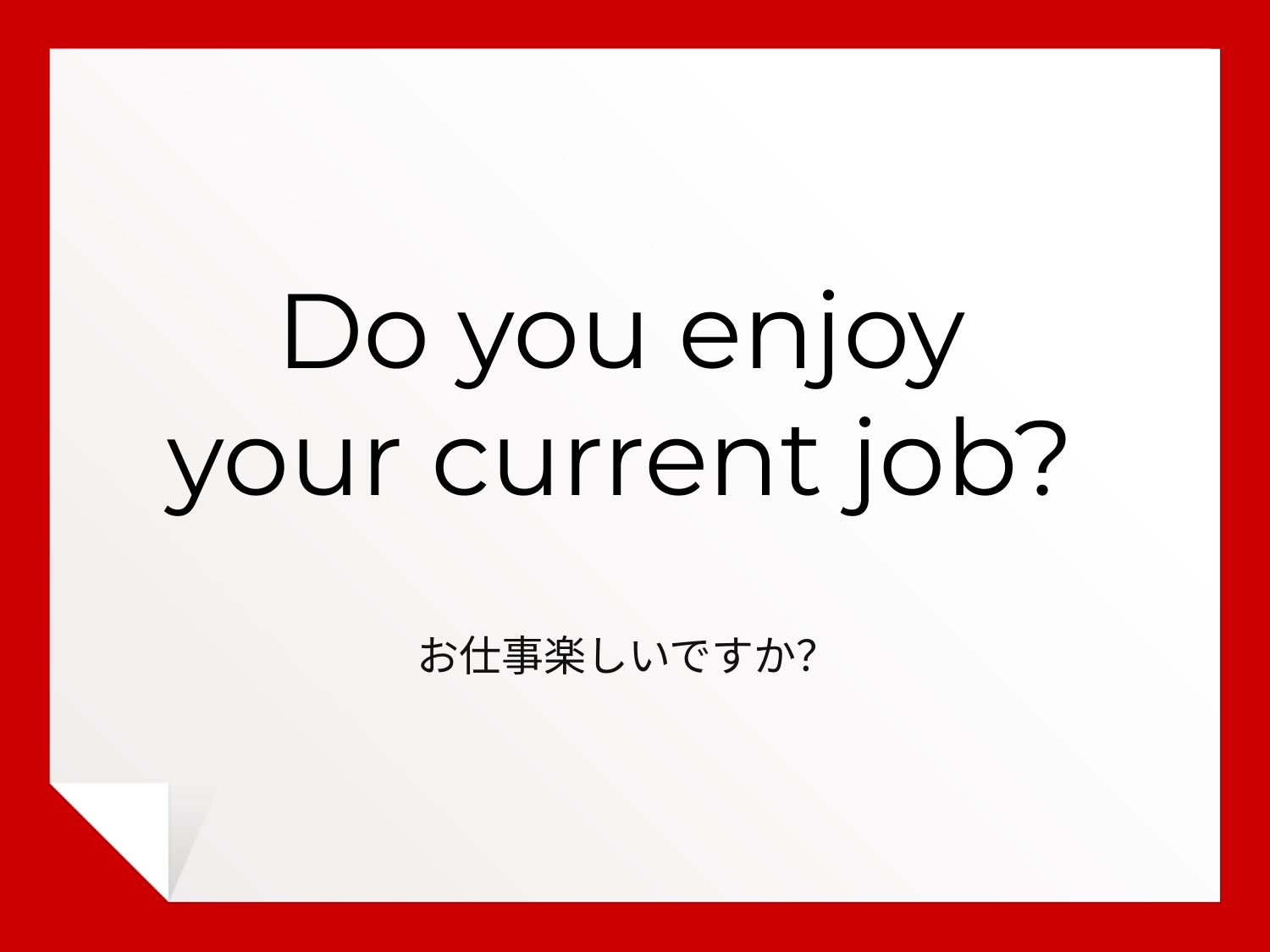

Do you enjoy
your current job?
お仕事楽しいですか？